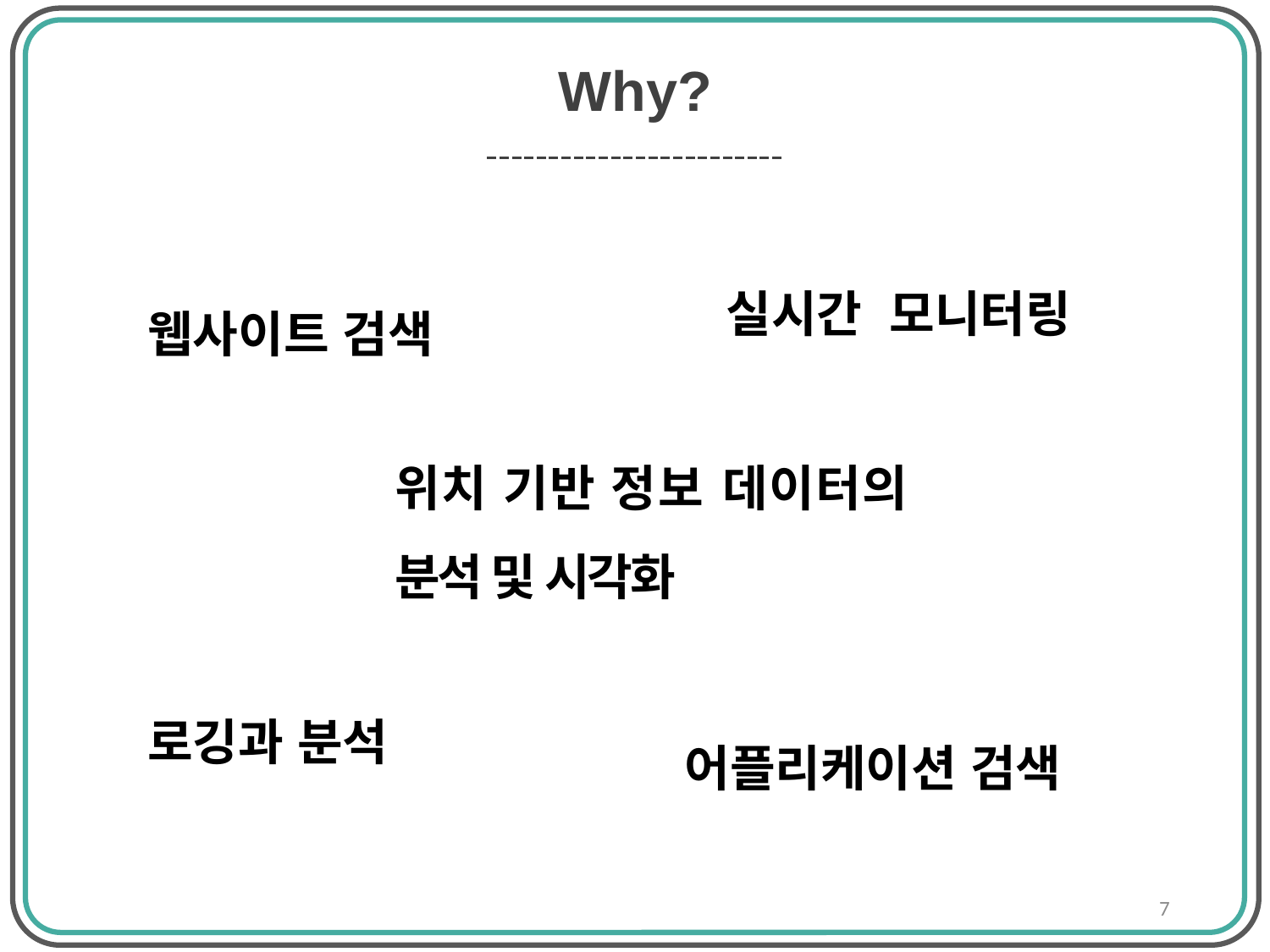

Why?
실시간  모니터링
웹사이트 검색
위치 기반 정보 데이터의 분석 및 시각화
로깅과 분석
어플리케이션 검색
7